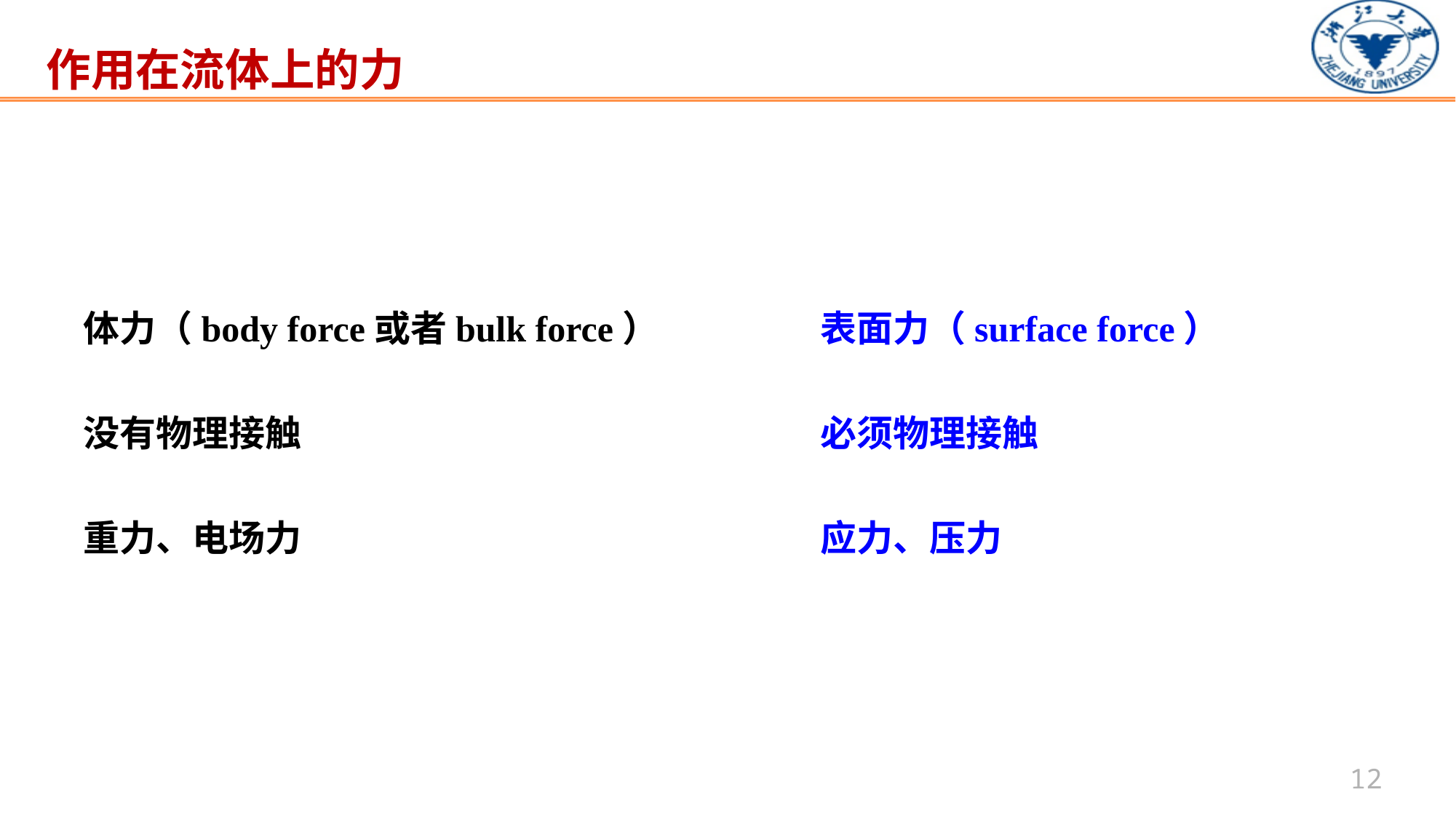

# 作用在流体上的力
表面力（surface force）

必须物理接触

应力、压力
体力（body force或者bulk force）

没有物理接触

重力、电场力
12